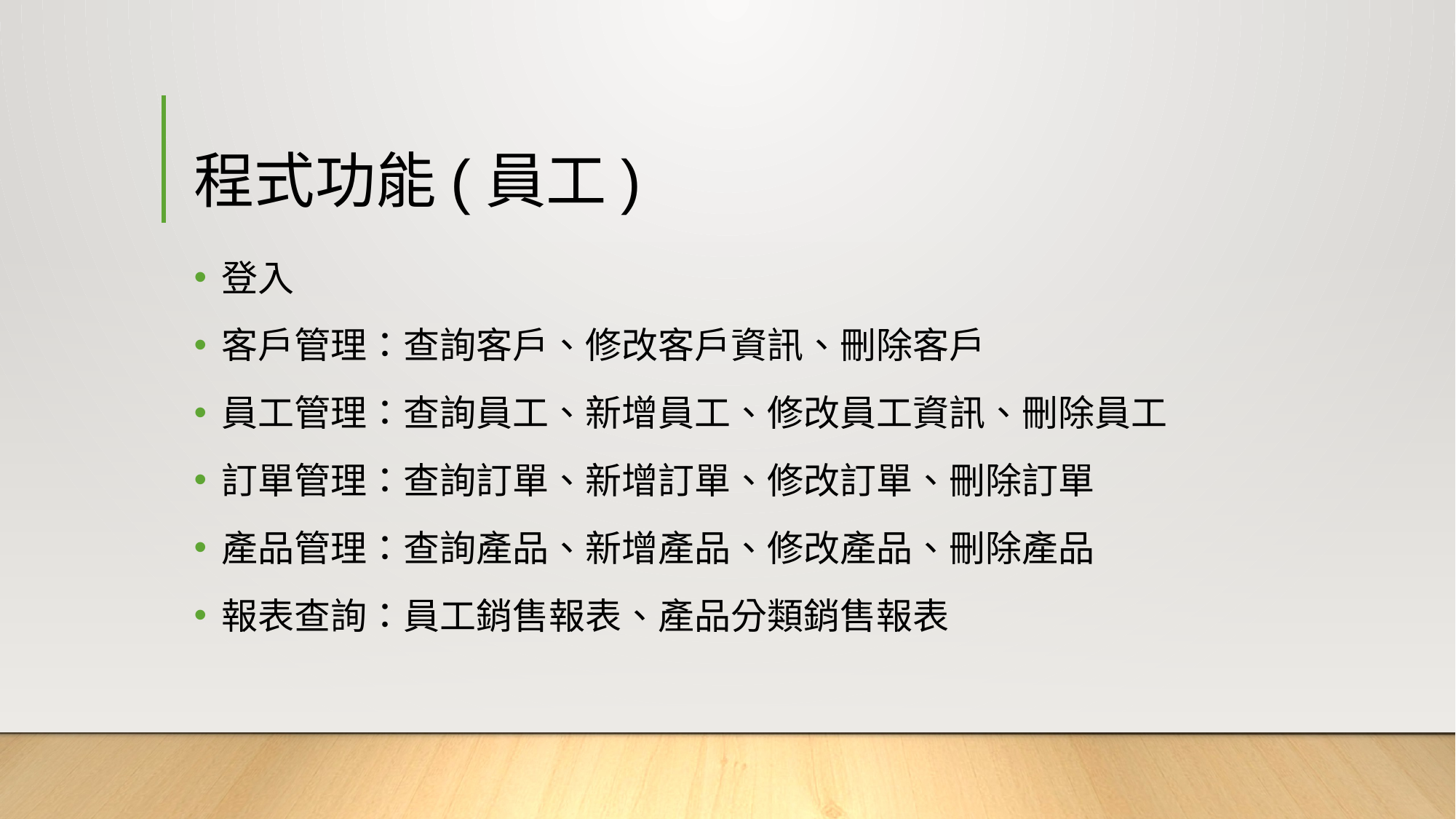

# 程式功能(員工)
登入
客戶管理：查詢客戶、修改客戶資訊、刪除客戶
員工管理：查詢員工、新增員工、修改員工資訊、刪除員工
訂單管理：查詢訂單、新增訂單、修改訂單、刪除訂單
產品管理：查詢產品、新增產品、修改產品、刪除產品
報表查詢：員工銷售報表、產品分類銷售報表